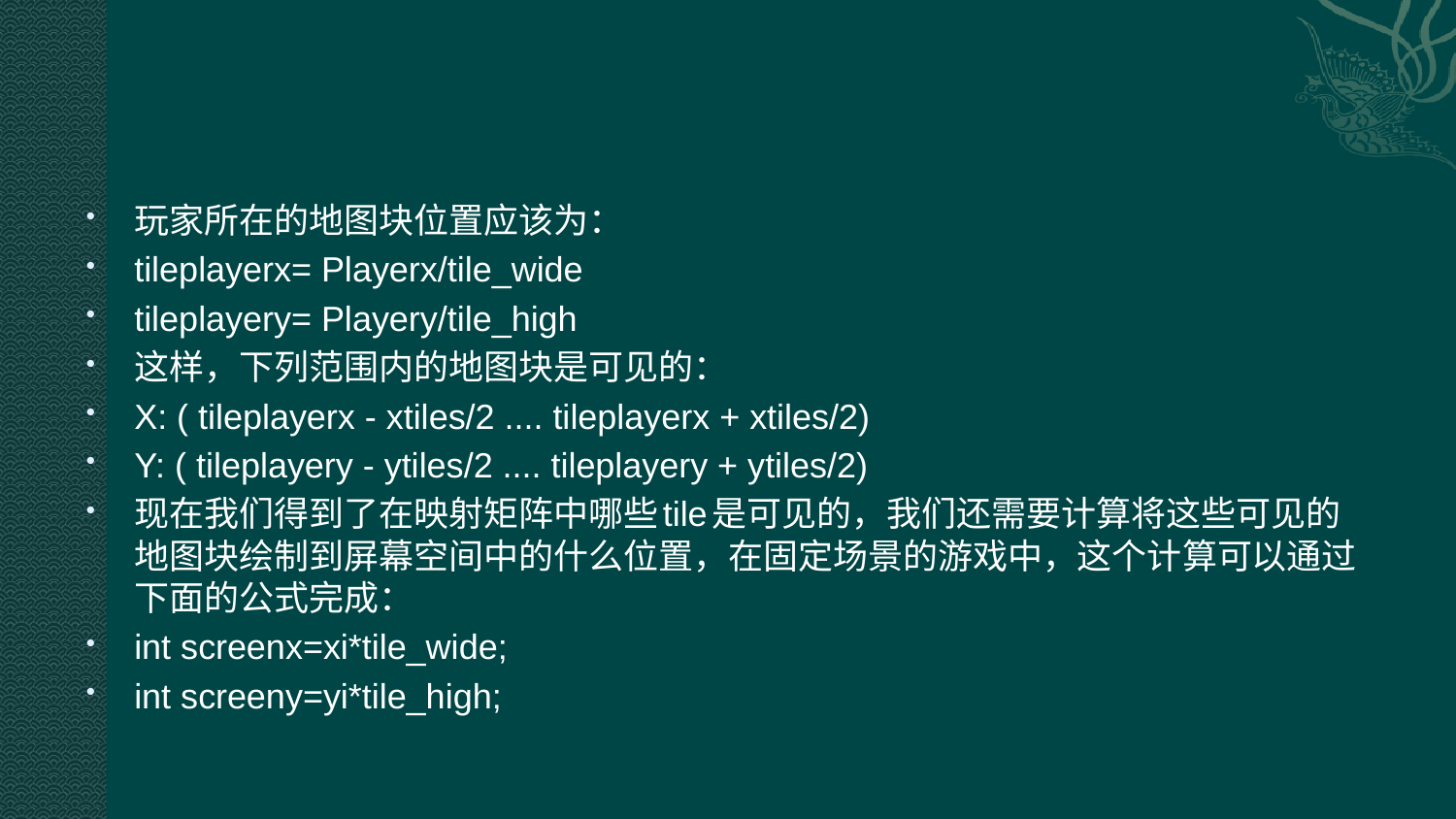

#
玩家所在的地图块位置应该为：
tileplayerx= Playerx/tile_wide
tileplayery= Playery/tile_high
这样，下列范围内的地图块是可见的：
X: ( tileplayerx - xtiles/2 .... tileplayerx + xtiles/2)
Y: ( tileplayery - ytiles/2 .... tileplayery + ytiles/2)
现在我们得到了在映射矩阵中哪些tile是可见的，我们还需要计算将这些可见的地图块绘制到屏幕空间中的什么位置，在固定场景的游戏中，这个计算可以通过下面的公式完成：
int screenx=xi*tile_wide;
int screeny=yi*tile_high;